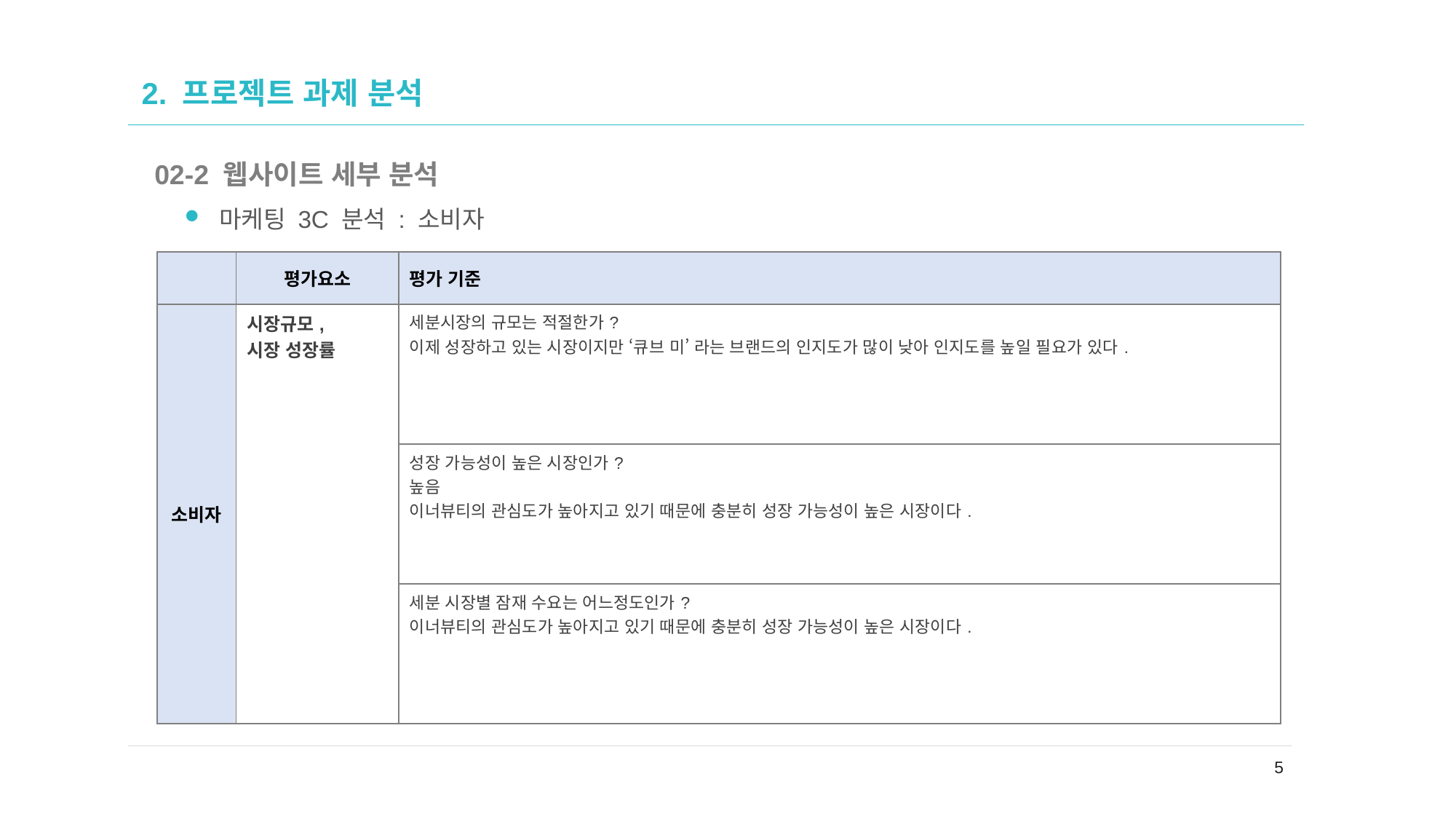

02
# 2. 프로젝트 과제 분석
02-2 웹사이트 세부 분석
마케팅 3C 분석 : 소비자

|  | 평가요소 | 평가 기준 |
| --- | --- | --- |
| 소비자 | 시장규모, 시장 성장률 | 세분시장의 규모는 적절한가? 이제 성장하고 있는 시장이지만 ‘큐브 미’ 라는 브랜드의 인지도가 많이 낮아 인지도를 높일 필요가 있다. |
|  |  | 성장 가능성이 높은 시장인가? 높음 이너뷰티의 관심도가 높아지고 있기 때문에 충분히 성장 가능성이 높은 시장이다. |
|  |  | 세분 시장별 잠재 수요는 어느정도인가? 이너뷰티의 관심도가 높아지고 있기 때문에 충분히 성장 가능성이 높은 시장이다. |
5